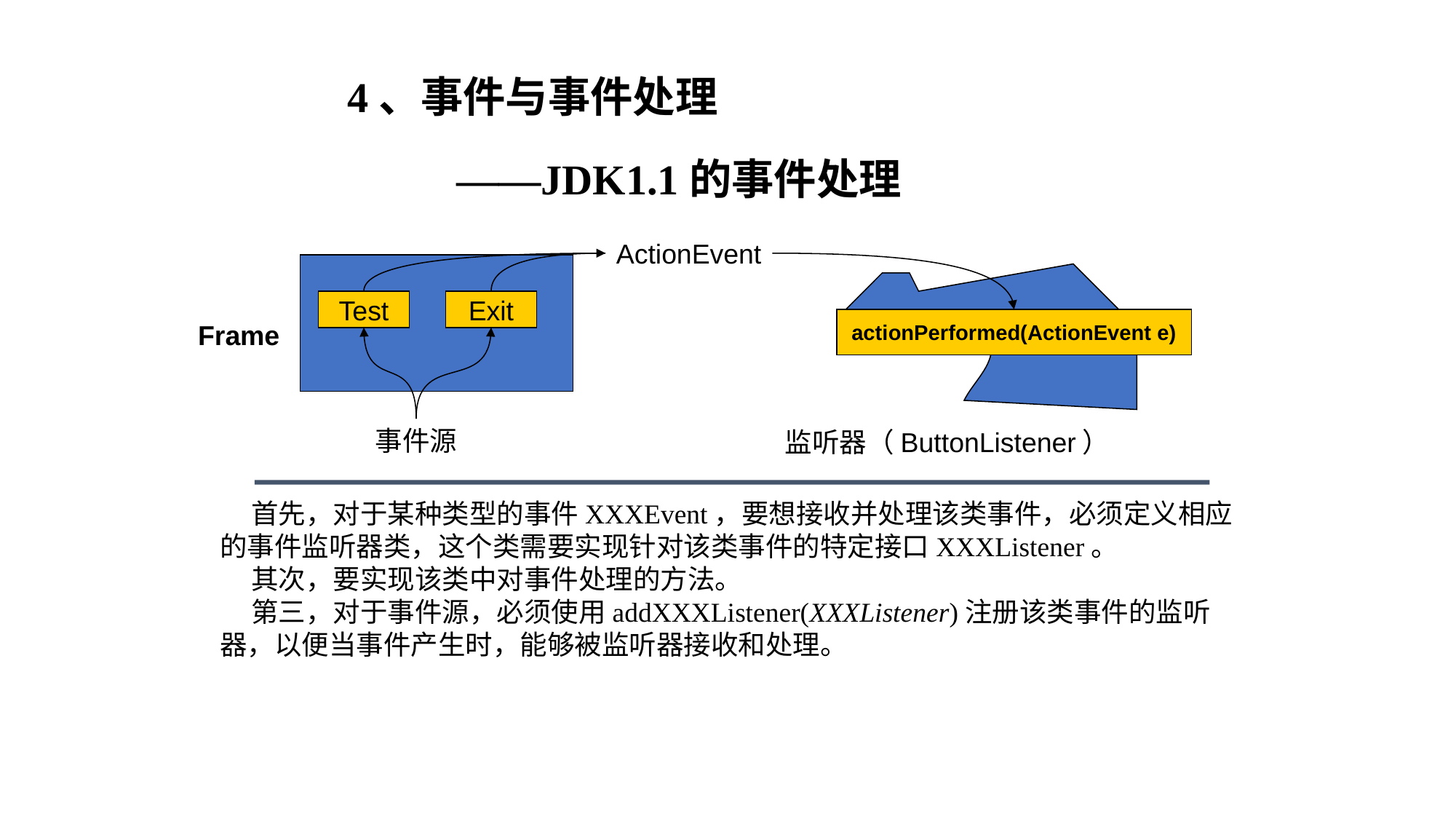

4、事件与事件处理
	——JDK1.1的事件处理
ActionEvent

Test
Exit
actionPerformed(ActionEvent e)
Frame
事件源
监听器（ButtonListener）

    首先，对于某种类型的事件XXXEvent，要想接收并处理该类事件，必须定义相应的事件监听器类，这个类需要实现针对该类事件的特定接口XXXListener。
    其次，要实现该类中对事件处理的方法。
    第三，对于事件源，必须使用addXXXListener(XXXListener)注册该类事件的监听器，以便当事件产生时，能够被监听器接收和处理。